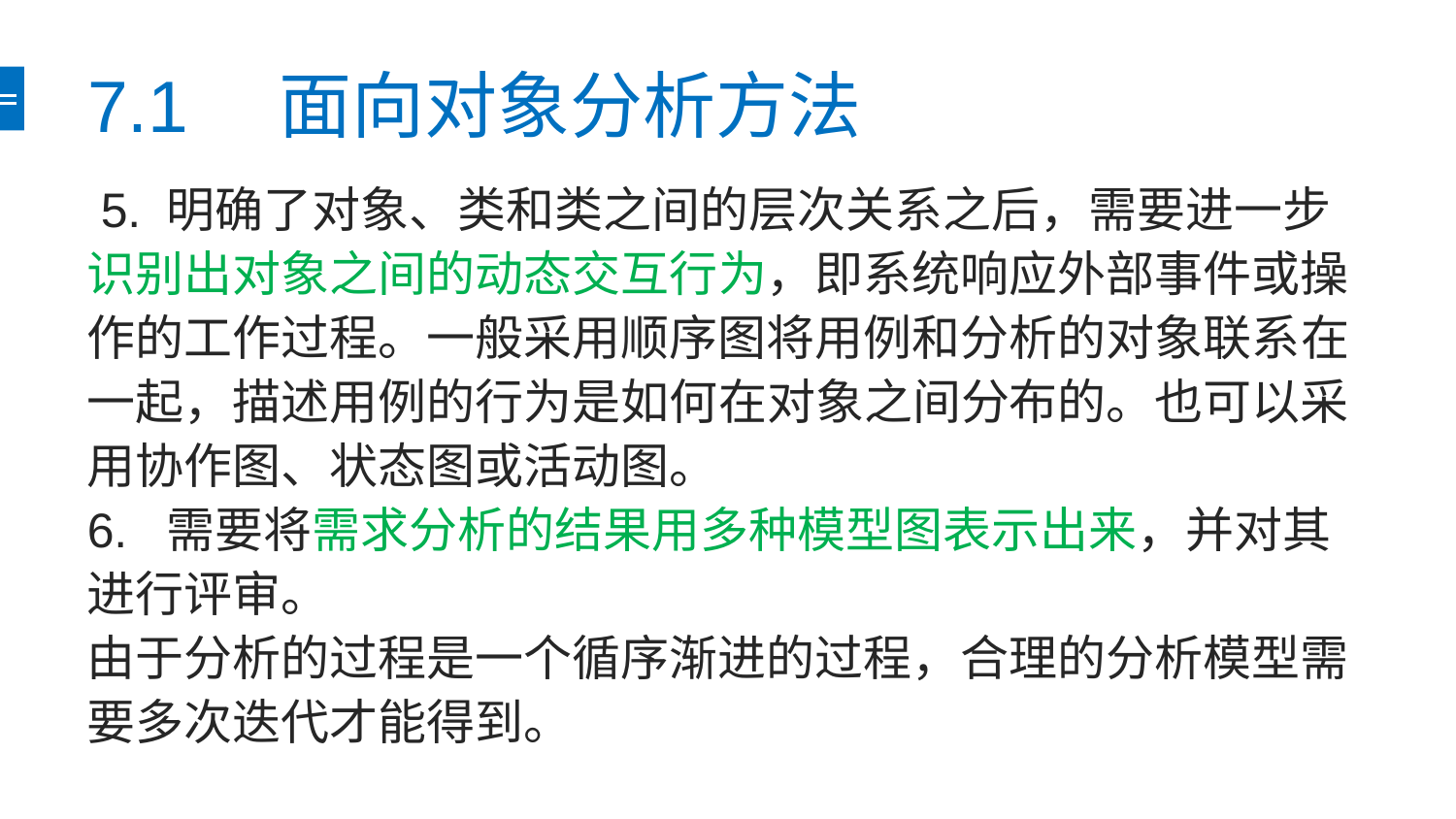

# 7.1　面向对象分析方法
 5. 明确了对象、类和类之间的层次关系之后，需要进一步识别出对象之间的动态交互行为，即系统响应外部事件或操作的工作过程。一般采用顺序图将用例和分析的对象联系在一起，描述用例的行为是如何在对象之间分布的。也可以采用协作图、状态图或活动图。
6.  需要将需求分析的结果用多种模型图表示出来，并对其进行评审。
由于分析的过程是一个循序渐进的过程，合理的分析模型需要多次迭代才能得到。